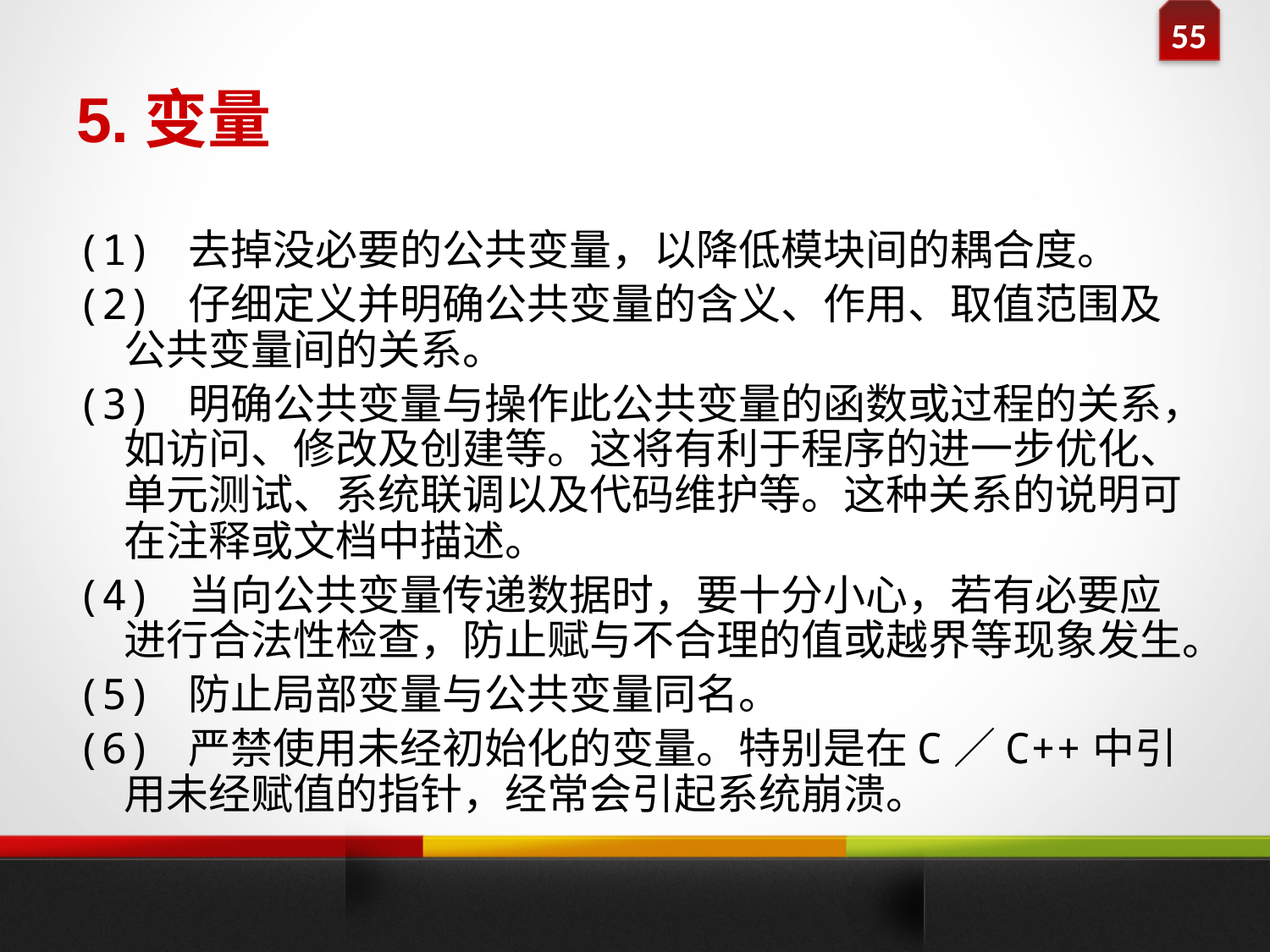

# 5.变量
(1) 去掉没必要的公共变量，以降低模块间的耦合度。
(2) 仔细定义并明确公共变量的含义、作用、取值范围及公共变量间的关系。
(3) 明确公共变量与操作此公共变量的函数或过程的关系，如访问、修改及创建等。这将有利于程序的进一步优化、单元测试、系统联调以及代码维护等。这种关系的说明可在注释或文档中描述。
(4) 当向公共变量传递数据时，要十分小心，若有必要应进行合法性检查，防止赋与不合理的值或越界等现象发生。
(5) 防止局部变量与公共变量同名。
(6) 严禁使用未经初始化的变量。特别是在C／C++中引用未经赋值的指针，经常会引起系统崩溃。